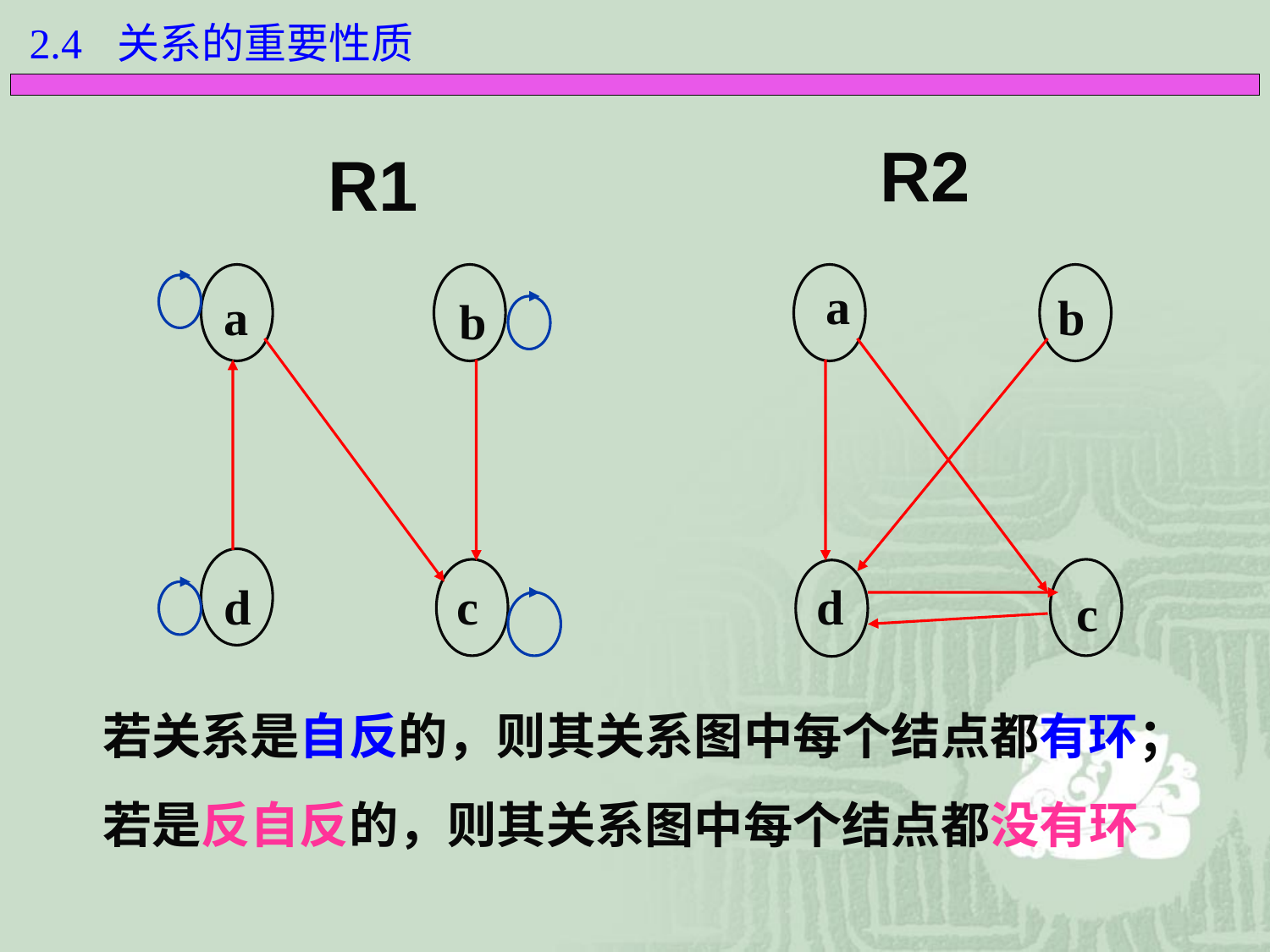

2.4 关系的重要性质

R2
R1
a
a
b
b

d
c
d
c

若关系是自反的，则其关系图中每个结点都有环；
若是反自反的，则其关系图中每个结点都没有环